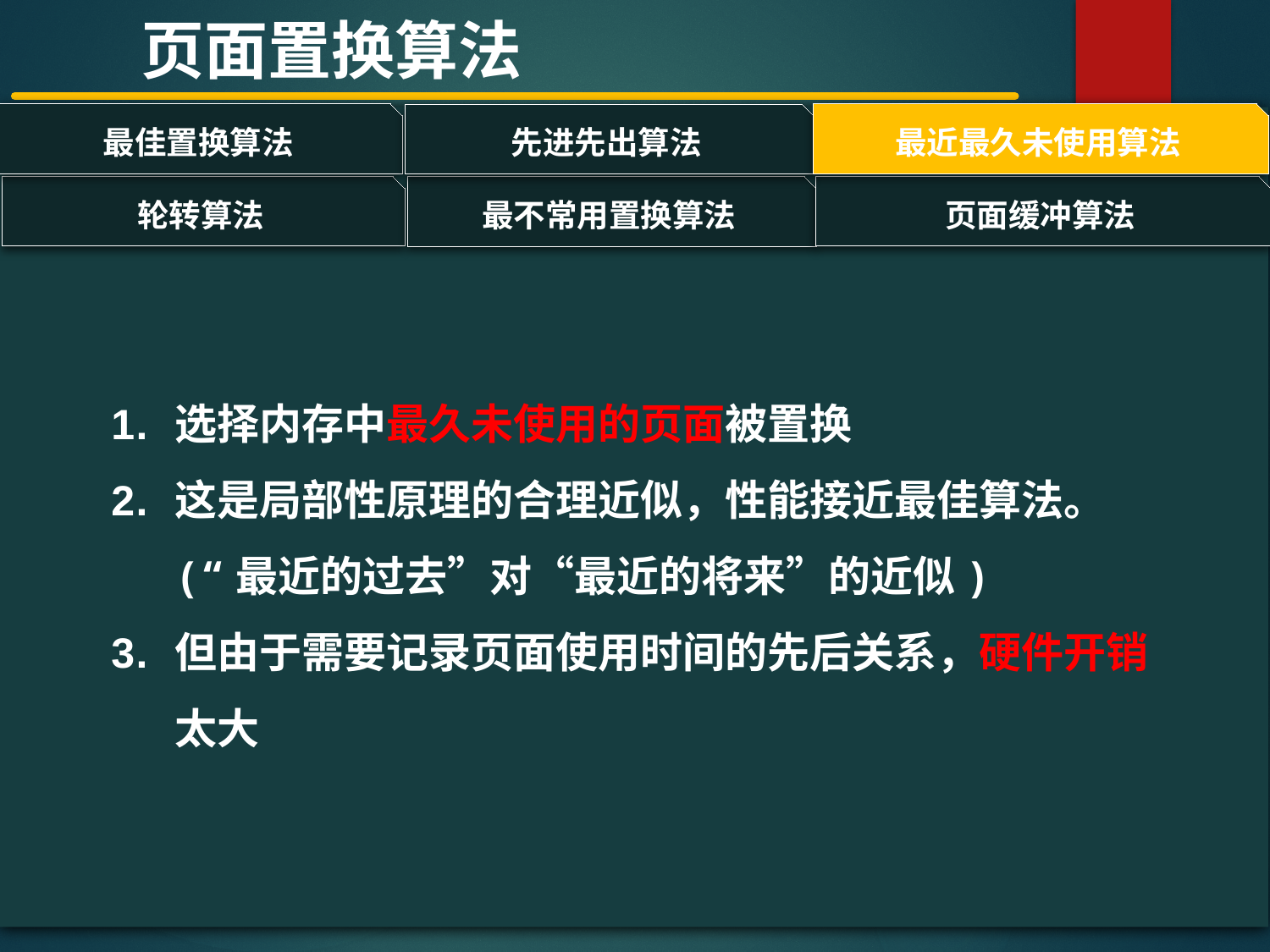

页面置换算法
最佳置换算法
最近最久未使用算法
先进先出算法
轮转算法
页面缓冲算法
最不常用置换算法
#
选择内存中最久未使用的页面被置换
这是局部性原理的合理近似，性能接近最佳算法。(“最近的过去”对“最近的将来”的近似)
但由于需要记录页面使用时间的先后关系，硬件开销太大